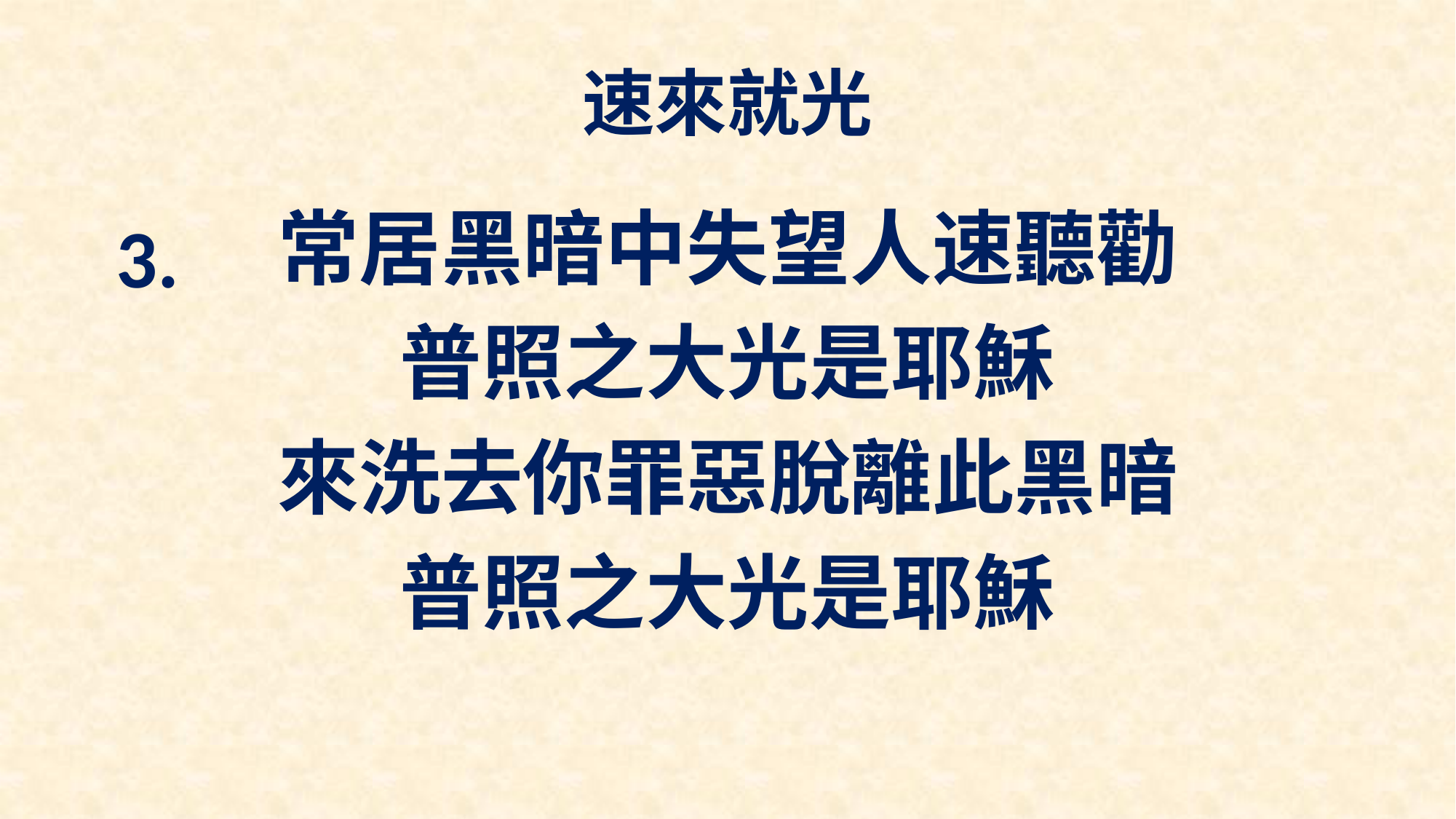

# 速來就光
常居黑暗中失望人速聽勸
普照之大光是耶穌
來洗去你罪惡脫離此黑暗
普照之大光是耶穌
3.